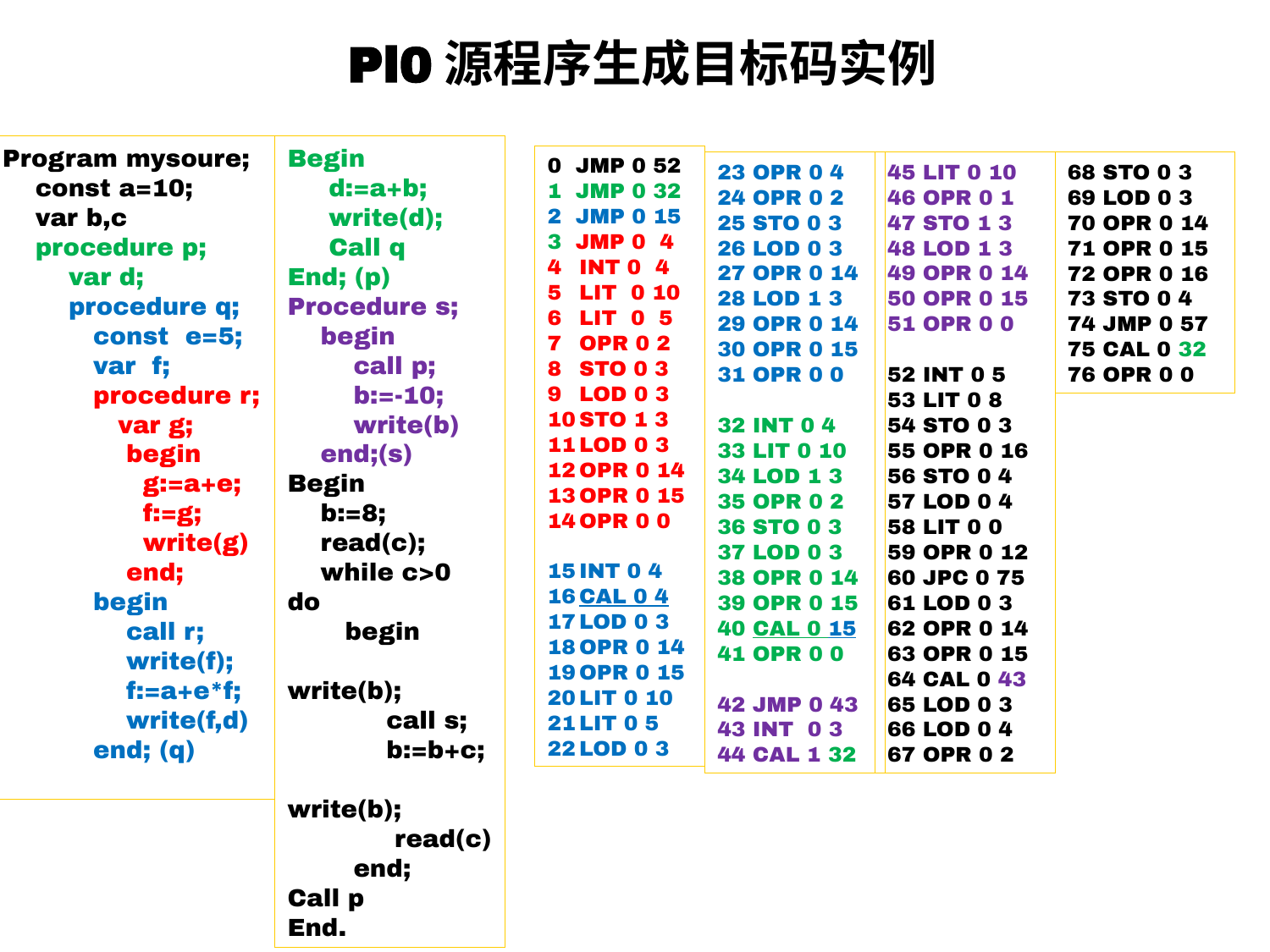

Pl0源程序生成目标码实例
Program mysoure;
    const a=10;
    var b,c
    procedure p;
        var d;
        procedure q;
           const  e=5;
           var  f;
           procedure r;
              var g;
               begin
                 g:=a+e;
                 f:=g;
                 write(g)
               end;
           begin
               call r;
               write(f);
               f:=a+e*f;
               write(f,d)
           end; (q)

Begin
     d:=a+b;
     write(d);
     Call q
End; (p)
Procedure s;
    begin
        call p;
        b:=-10;
        write(b)
    end;(s)
Begin
    b:=8;
    read(c);
    while c>0 do
       begin
           write(b);
            call s;
            b:=b+c;
            write(b);
             read(c)
        end;
Call p
End.
0  JMP 0 52
1  JMP 0 32
2  JMP 0 15
3  JMP 0  4
INT 0  4
LIT  0 10
LIT  0  5
OPR 0 2
STO 0 3
LOD 0 3
STO 1 3
LOD 0 3
OPR 0 14
OPR 0 15
OPR 0 0

INT 0 4
CAL 0 4
LOD 0 3
OPR 0 14
OPR 0 15
LIT 0 10
LIT 0 5
LOD 0 3
23 OPR 0 4
24 OPR 0 2
25 STO 0 3
26 LOD 0 3
27 OPR 0 14
28 LOD 1 3
29 OPR 0 14
30 OPR 0 15
31 OPR 0 0

32 INT 0 4
33 LIT 0 10
34 LOD 1 3
35 OPR 0 2
36 STO 0 3
37 LOD 0 3
38 OPR 0 14
39 OPR 0 15
40 CAL 0 15
41 OPR 0 0

42 JMP 0 43
43 INT  0 3
44 CAL 1 32
45 LIT 0 10
46 OPR 0 1
47 STO 1 3
48 LOD 1 3
49 OPR 0 14
50 OPR 0 15
51 OPR 0 0

52 INT 0 5
53 LIT 0 8
54 STO 0 3
55 OPR 0 16
56 STO 0 4
57 LOD 0 4
58 LIT 0 0
59 OPR 0 12
60 JPC 0 75
61 LOD 0 3
62 OPR 0 14
63 OPR 0 15
64 CAL 0 43
65 LOD 0 3
66 LOD 0 4
67 OPR 0 2
68 STO 0 3
69 LOD 0 3
70 OPR 0 14
71 OPR 0 15
72 OPR 0 16
73 STO 0 4
74 JMP 0 57
75 CAL 0 32
76 OPR 0 0